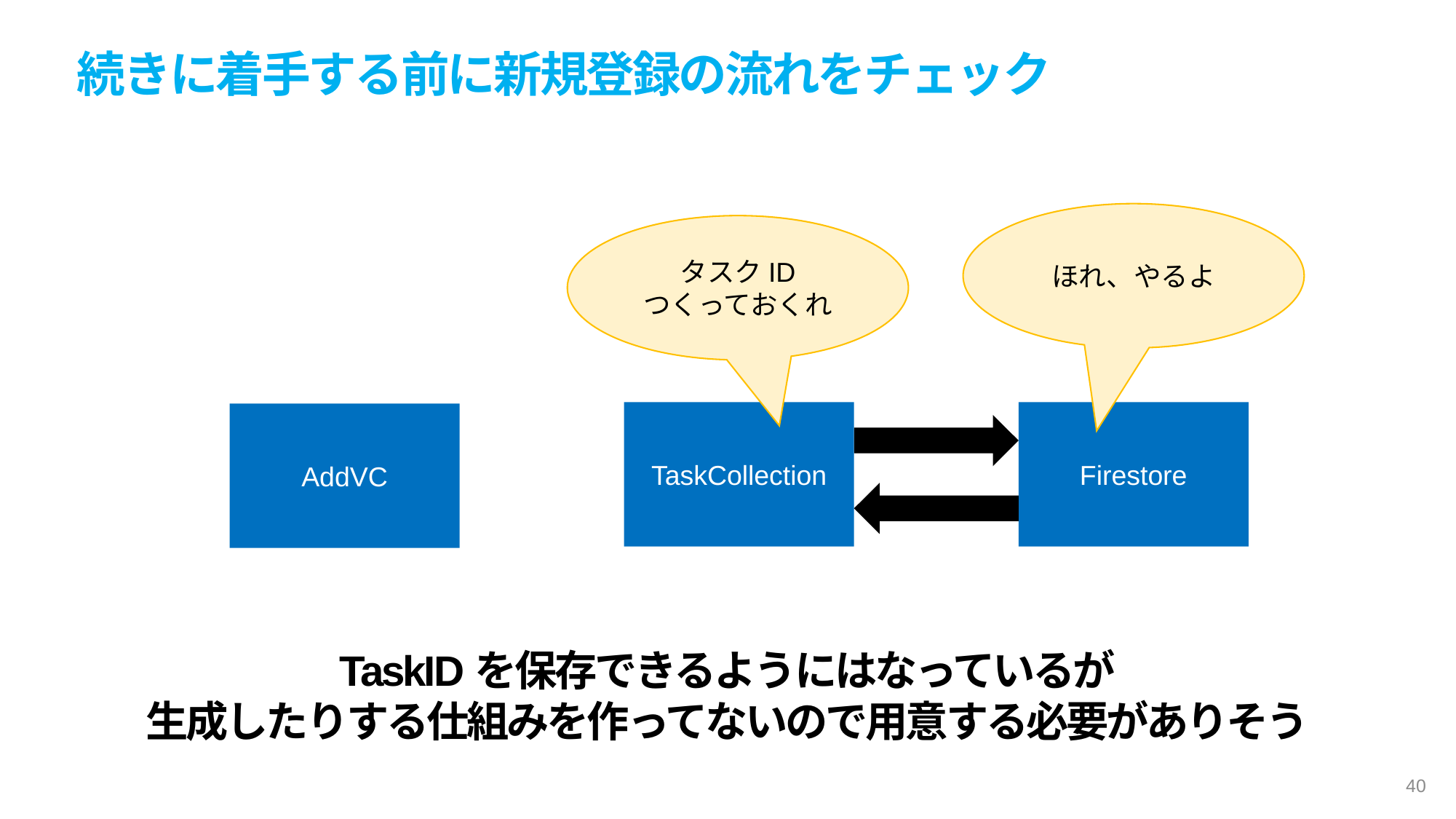

続きに着手する前に新規登録の流れをチェック
ほれ、やるよ
タスクID
つくっておくれ
TaskCollection
Firestore
AddVC

TaskIDを保存できるようにはなっているが
生成したりする仕組みを作ってないので用意する必要がありそう
40